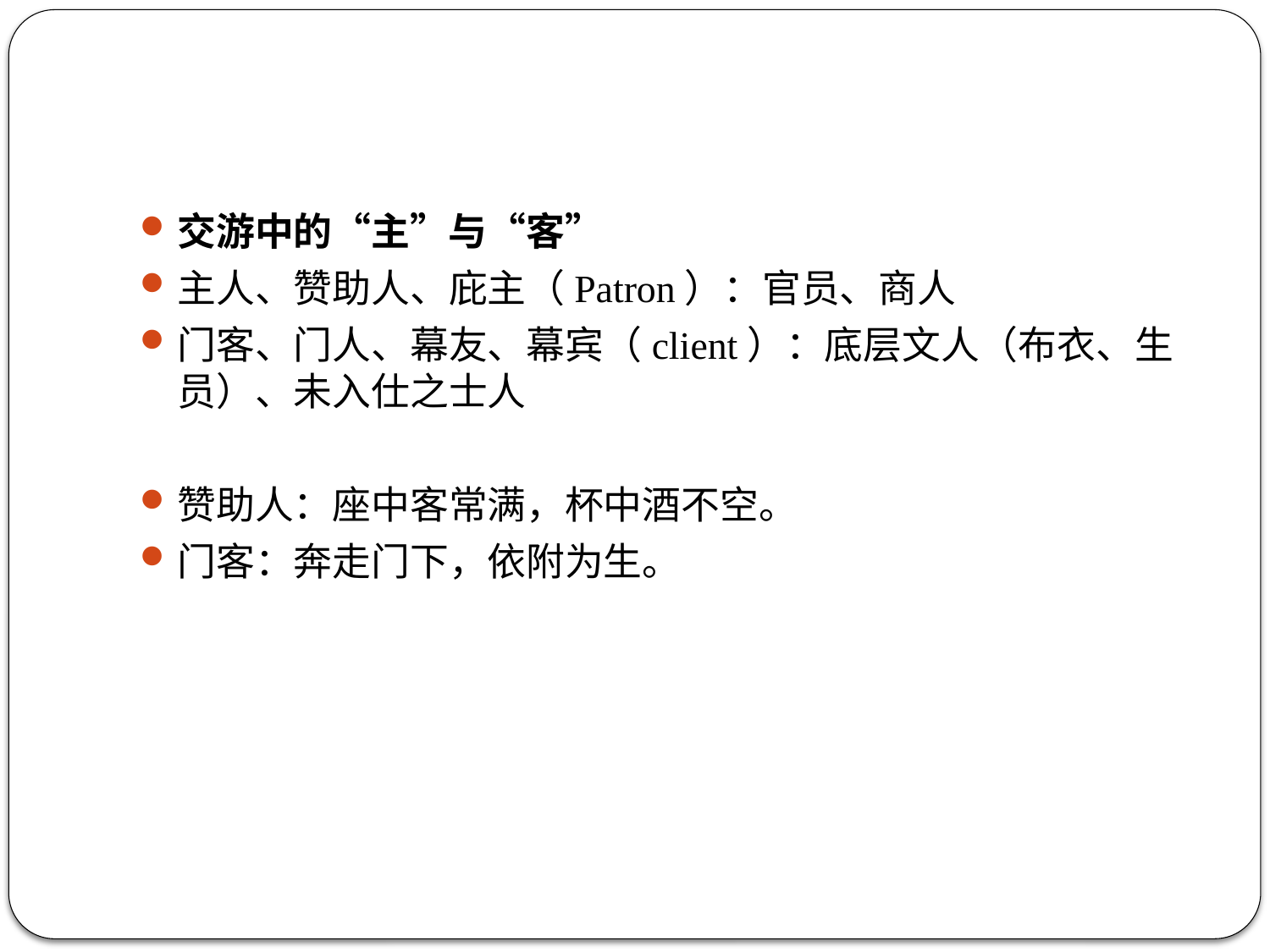

#
交游中的“主”与“客”
主人、赞助人、庇主（Patron）：官员、商人
门客、门人、幕友、幕宾（client）：底层文人（布衣、生员）、未入仕之士人

赞助人：座中客常满，杯中酒不空。
门客：奔走门下，依附为生。